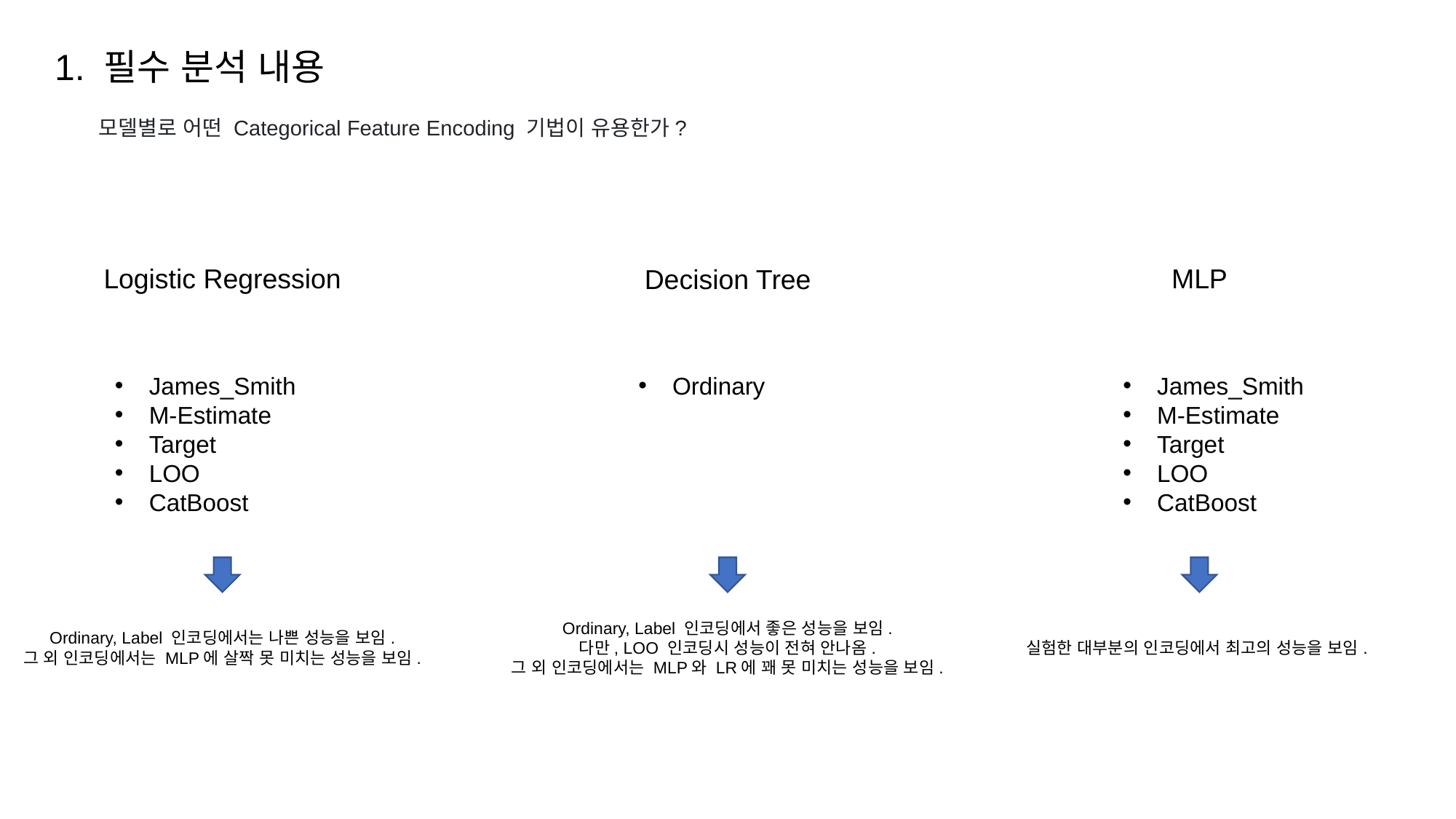

1. 필수 분석 내용
모델별로 어떤 Categorical Feature Encoding 기법이 유용한가?
Logistic Regression
MLP
Decision Tree
James_Smith
M-Estimate
Target
LOO
CatBoost
James_Smith
M-Estimate
Target
LOO
CatBoost
Ordinary

Ordinary, Label 인코딩에서 좋은 성능을 보임.
다만, LOO 인코딩시 성능이 전혀 안나옴.
그 외 인코딩에서는 MLP와 LR에 꽤 못 미치는 성능을 보임.
Ordinary, Label 인코딩에서는 나쁜 성능을 보임.
그 외 인코딩에서는 MLP에 살짝 못 미치는 성능을 보임.
실험한 대부분의 인코딩에서 최고의 성능을 보임.